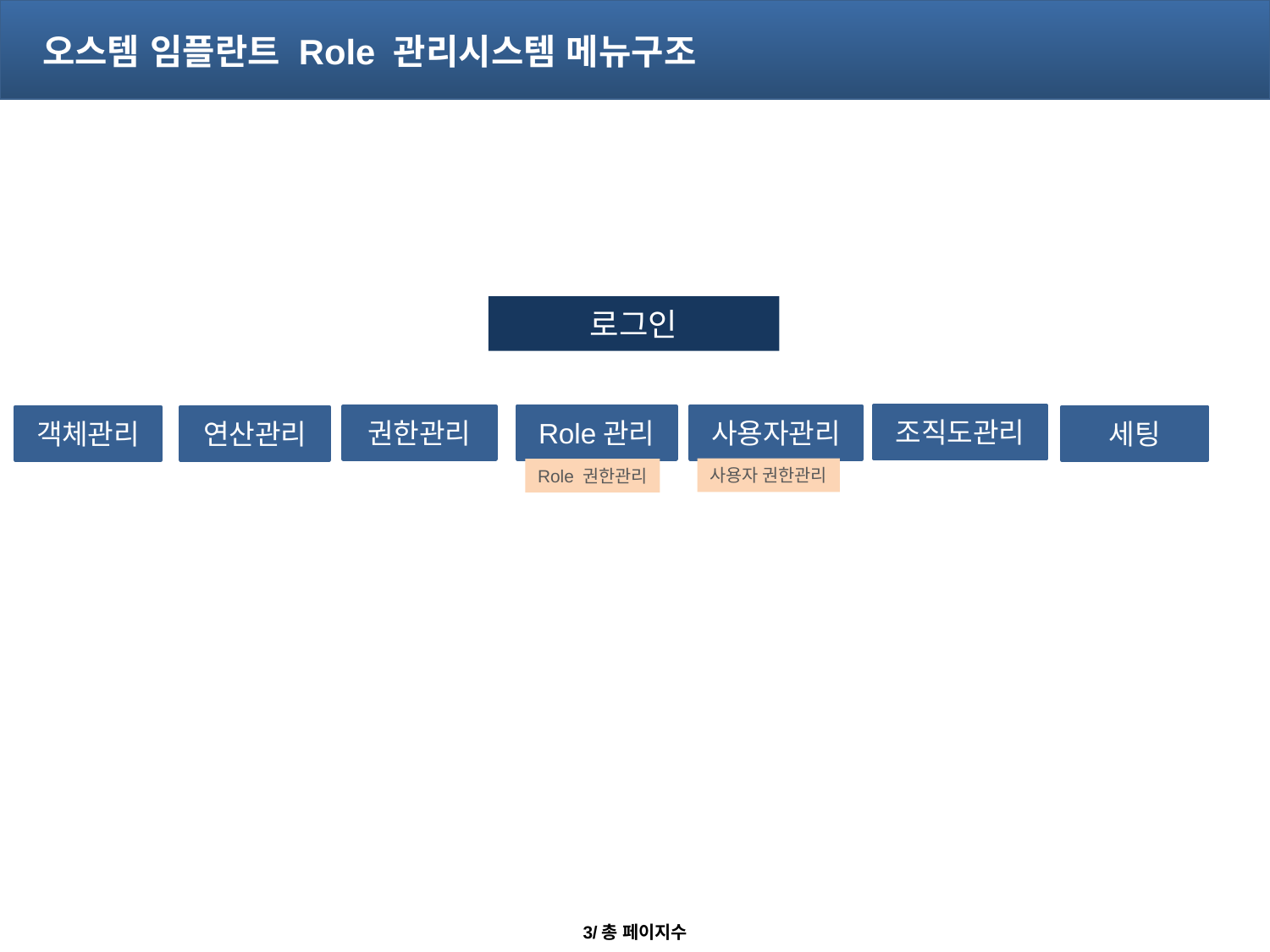

# 오스템 임플란트 Role 관리시스템 메뉴구조
로그인
조직도관리
Role관리
사용자관리
권한관리
객체관리
연산관리
세팅
사용자 권한관리
Role 권한관리